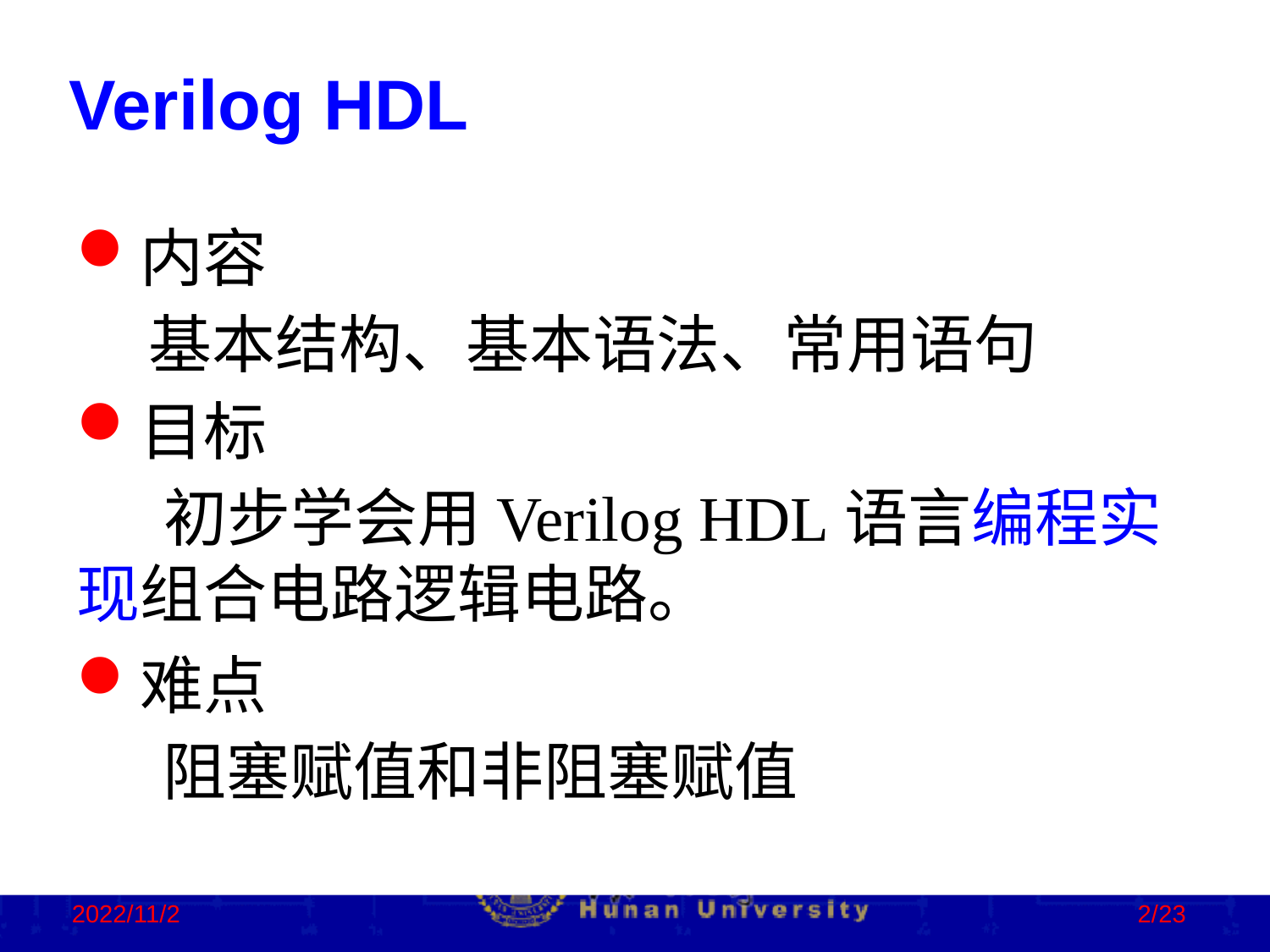

Verilog HDL
内容
    基本结构、基本语法、常用语句
目标
     初步学会用Verilog HDL语言编程实现组合电路逻辑电路。
难点
     阻塞赋值和非阻塞赋值
2022/11/2
2/23